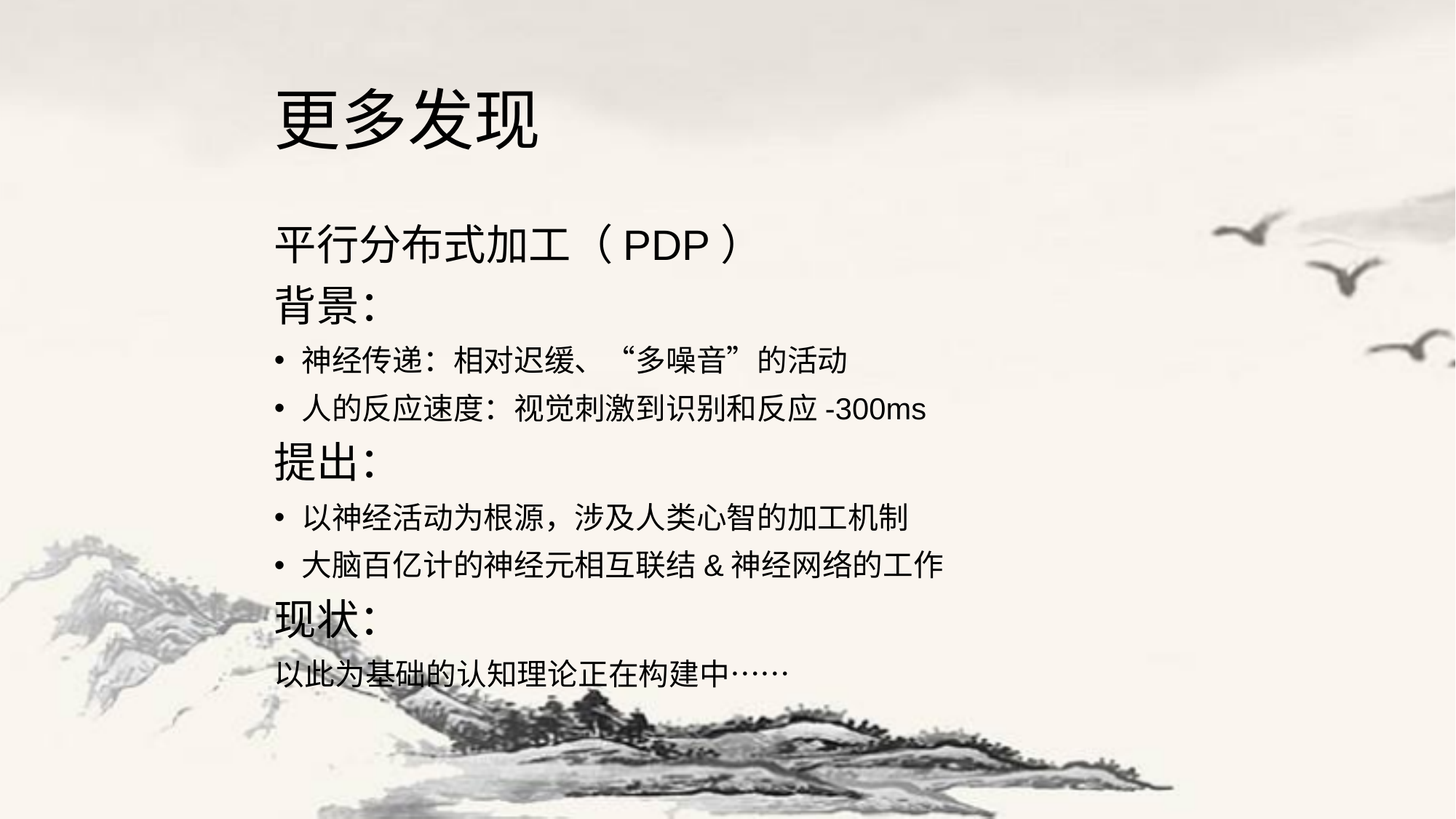

# 更多发现
平行分布式加工（PDP）
背景：
神经传递：相对迟缓、“多噪音”的活动
人的反应速度：视觉刺激到识别和反应-300ms
提出：
以神经活动为根源，涉及人类心智的加工机制
大脑百亿计的神经元相互联结&神经网络的工作
现状：
以此为基础的认知理论正在构建中……